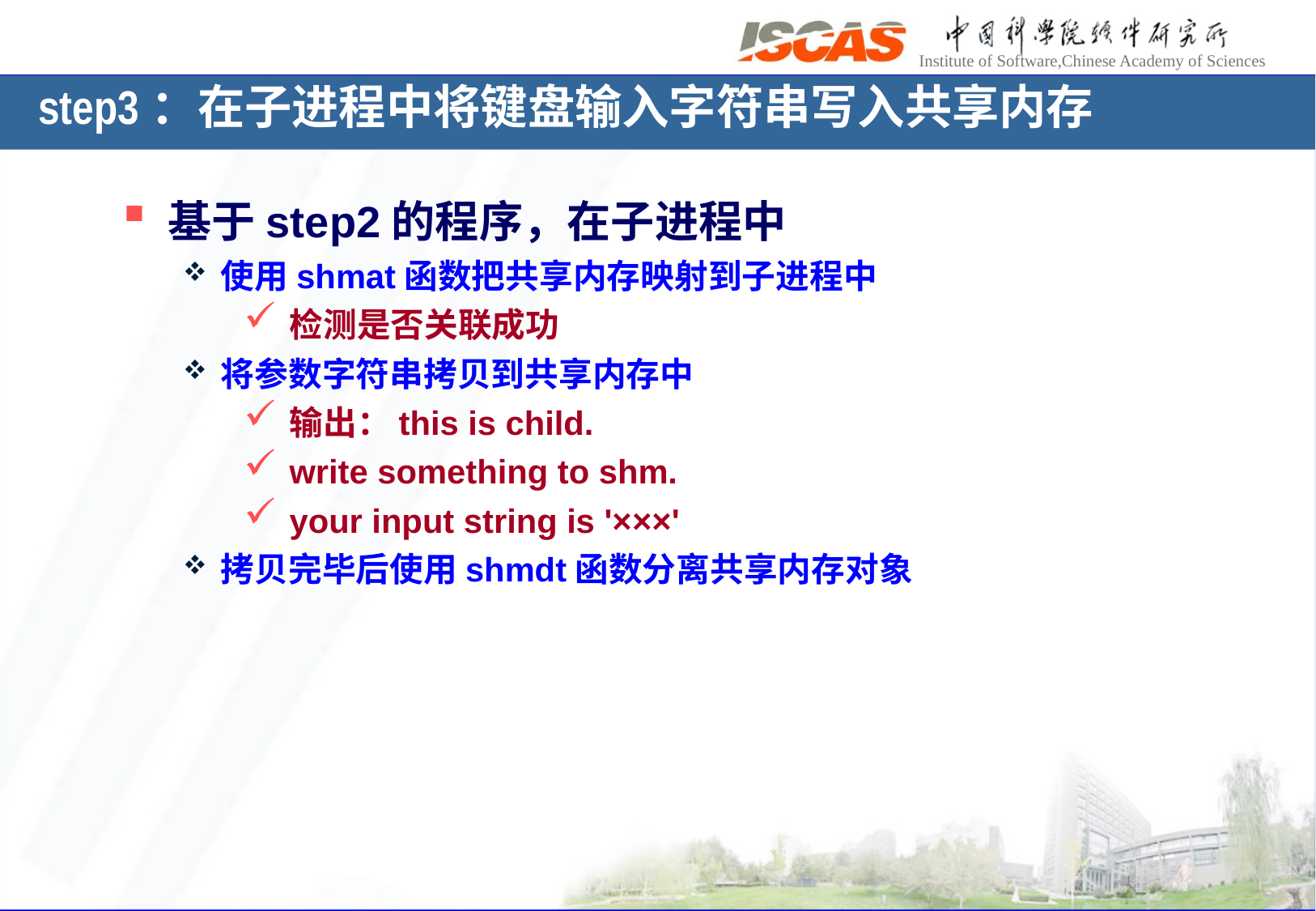

step3：在子进程中将键盘输入字符串写入共享内存
基于step2的程序，在子进程中
使用shmat函数把共享内存映射到子进程中
检测是否关联成功
将参数字符串拷贝到共享内存中
输出：this is child.
write something to shm.
your input string is '×××'
拷贝完毕后使用shmdt函数分离共享内存对象